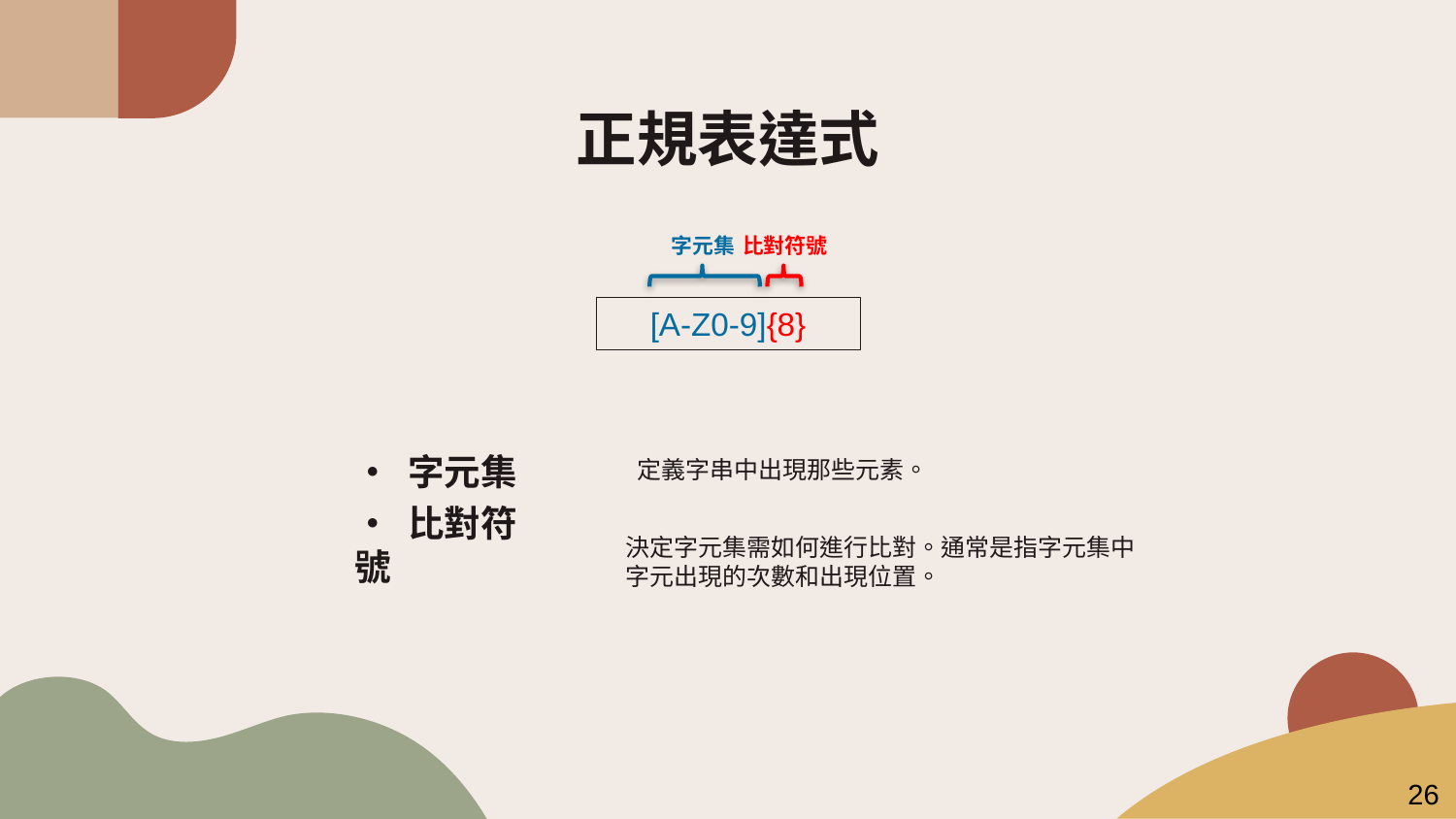

# 正規表達式
字元集
比對符號

[A-Z0-9]{8}
• 字元集
定義字串中出現那些元素。
決定字元集需如何進行比對。通常是指字元集中字元出現的次數和出現位置。
• 比對符號
26